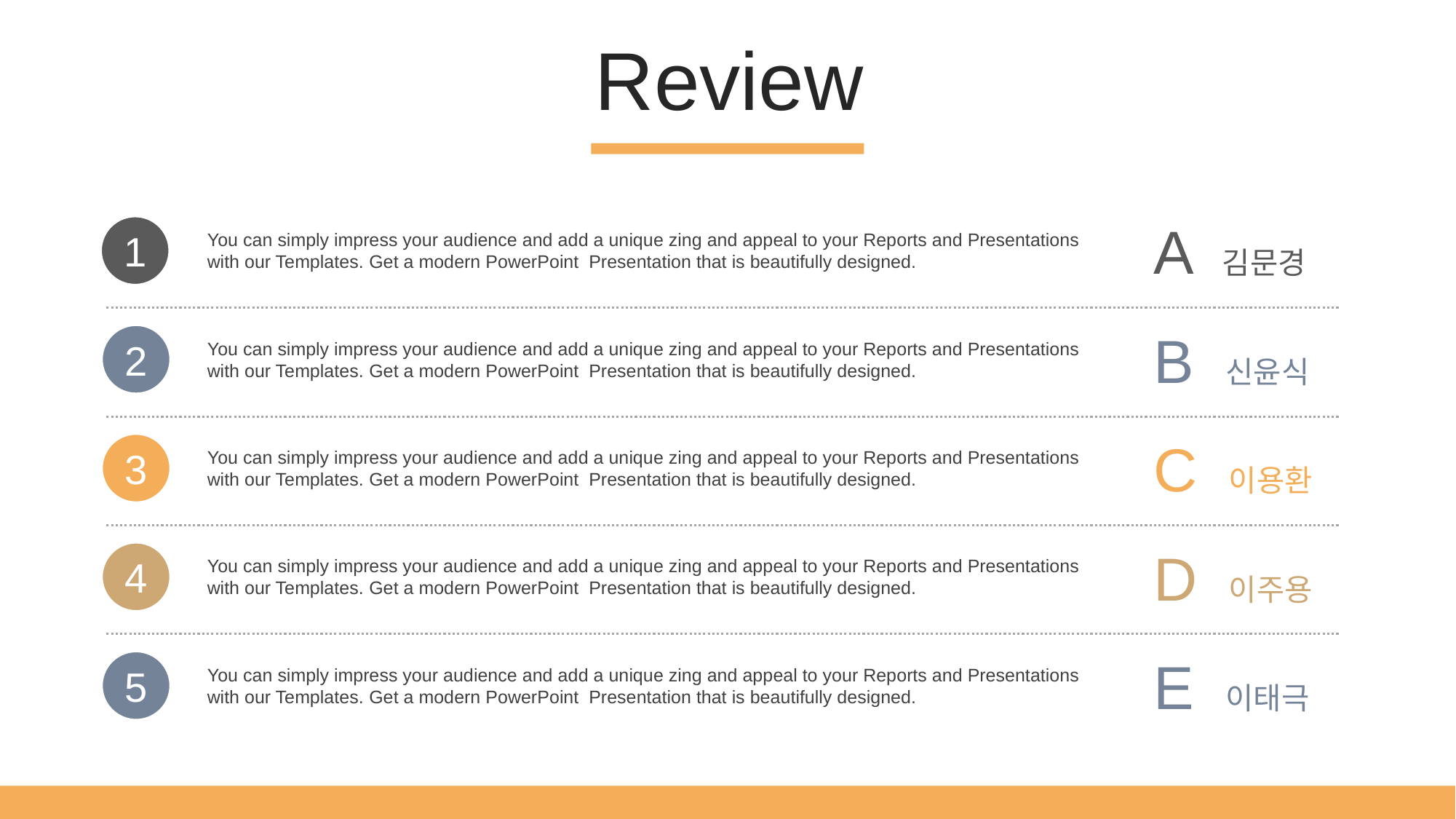

Review
A 김문경
1
You can simply impress your audience and add a unique zing and appeal to your Reports and Presentations with our Templates. Get a modern PowerPoint  Presentation that is beautifully designed.

B 신윤식
2
You can simply impress your audience and add a unique zing and appeal to your Reports and Presentations with our Templates. Get a modern PowerPoint  Presentation that is beautifully designed.

C 이용환
3
You can simply impress your audience and add a unique zing and appeal to your Reports and Presentations with our Templates. Get a modern PowerPoint  Presentation that is beautifully designed.

D 이주용
4
You can simply impress your audience and add a unique zing and appeal to your Reports and Presentations with our Templates. Get a modern PowerPoint  Presentation that is beautifully designed.

E 이태극
5
You can simply impress your audience and add a unique zing and appeal to your Reports and Presentations with our Templates. Get a modern PowerPoint  Presentation that is beautifully designed.